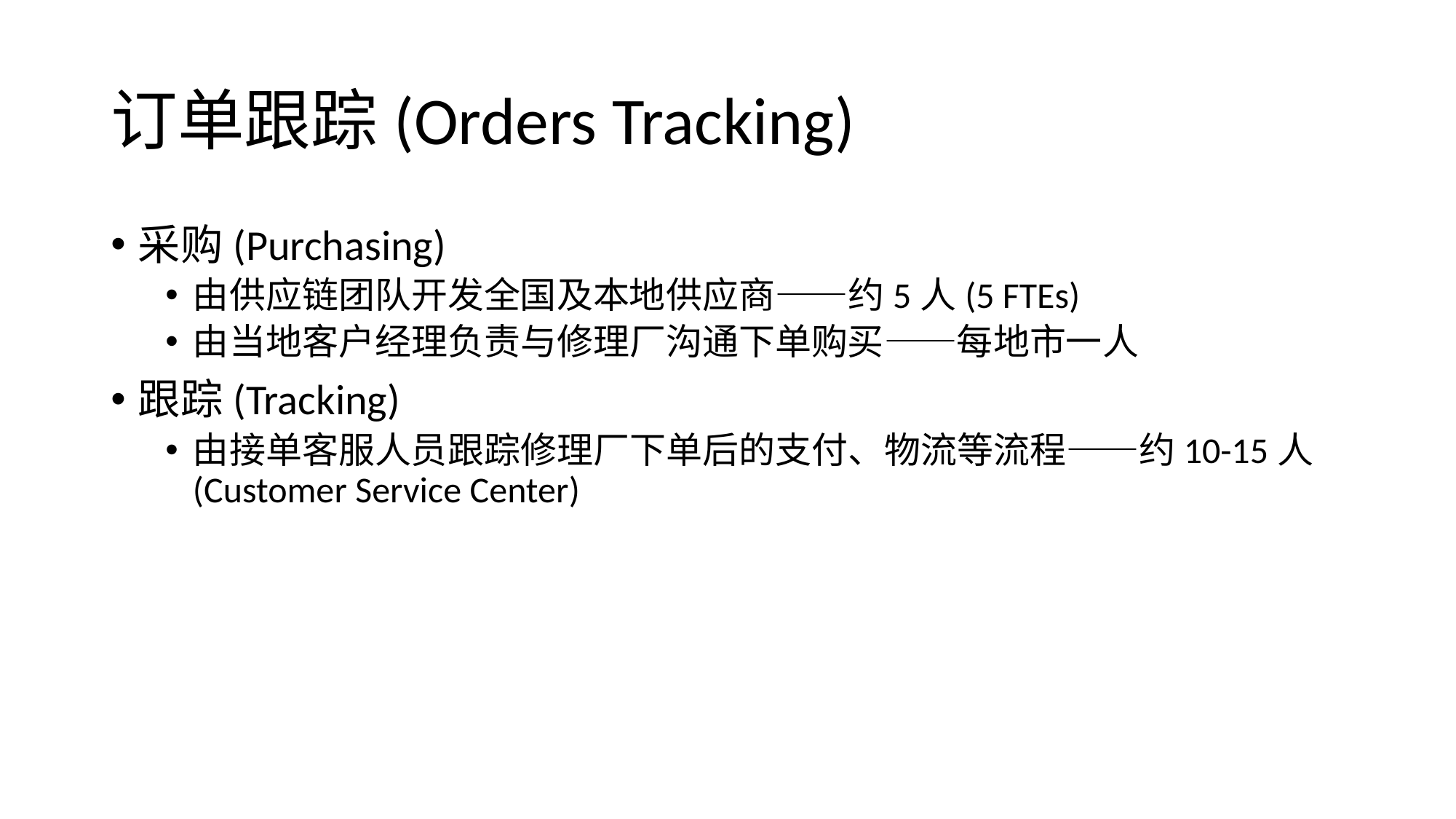

# 订单跟踪(Orders Tracking)
采购(Purchasing)
由供应链团队开发全国及本地供应商——约5人(5 FTEs)
由当地客户经理负责与修理厂沟通下单购买——每地市一人
跟踪(Tracking)
由接单客服人员跟踪修理厂下单后的支付、物流等流程——约10-15人(Customer Service Center)